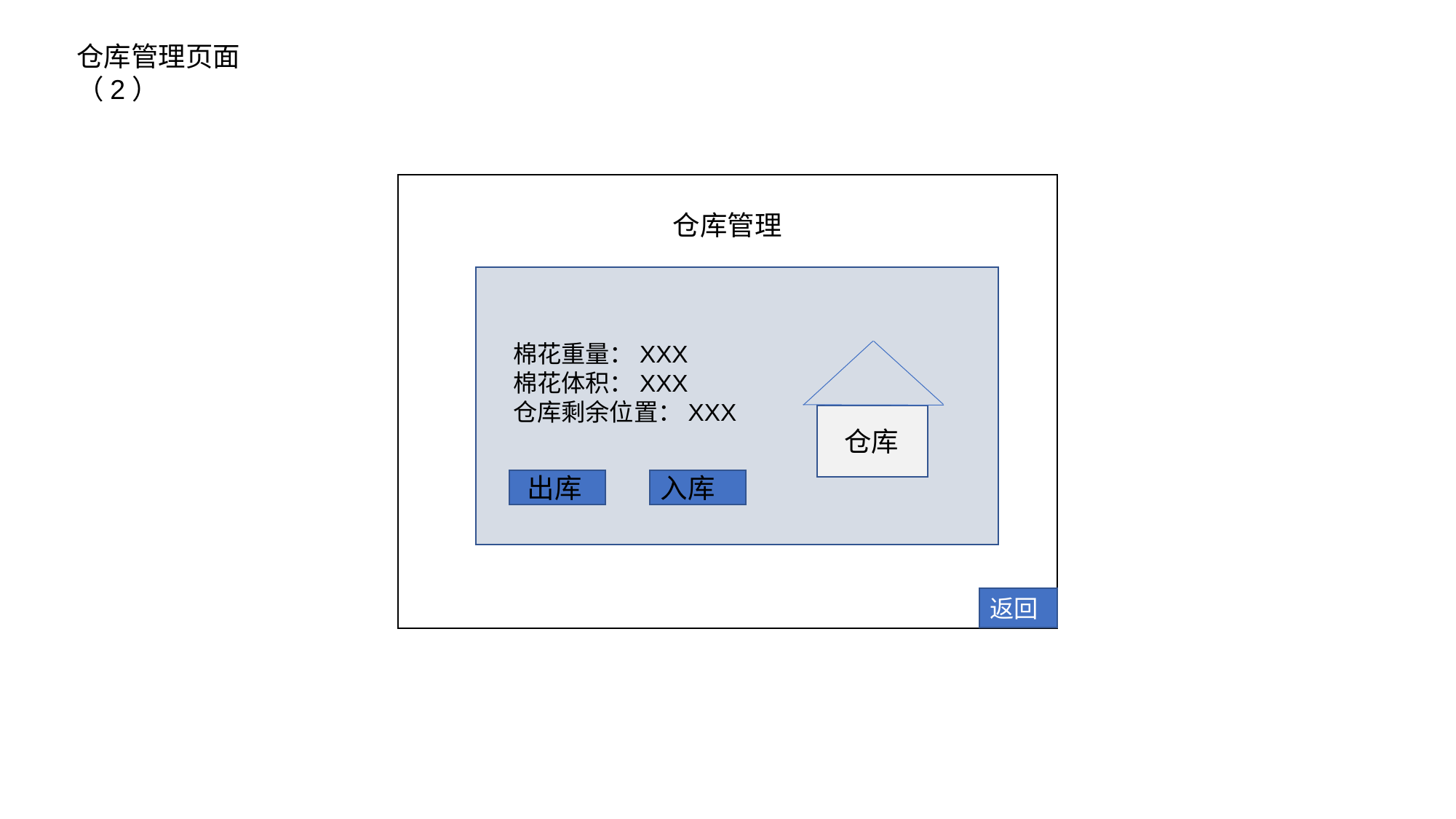

仓库管理页面（2）

仓库管理

棉花重量：XXX
棉花体积：XXX
仓库剩余位置：XXX

仓库
出库
入库

返回